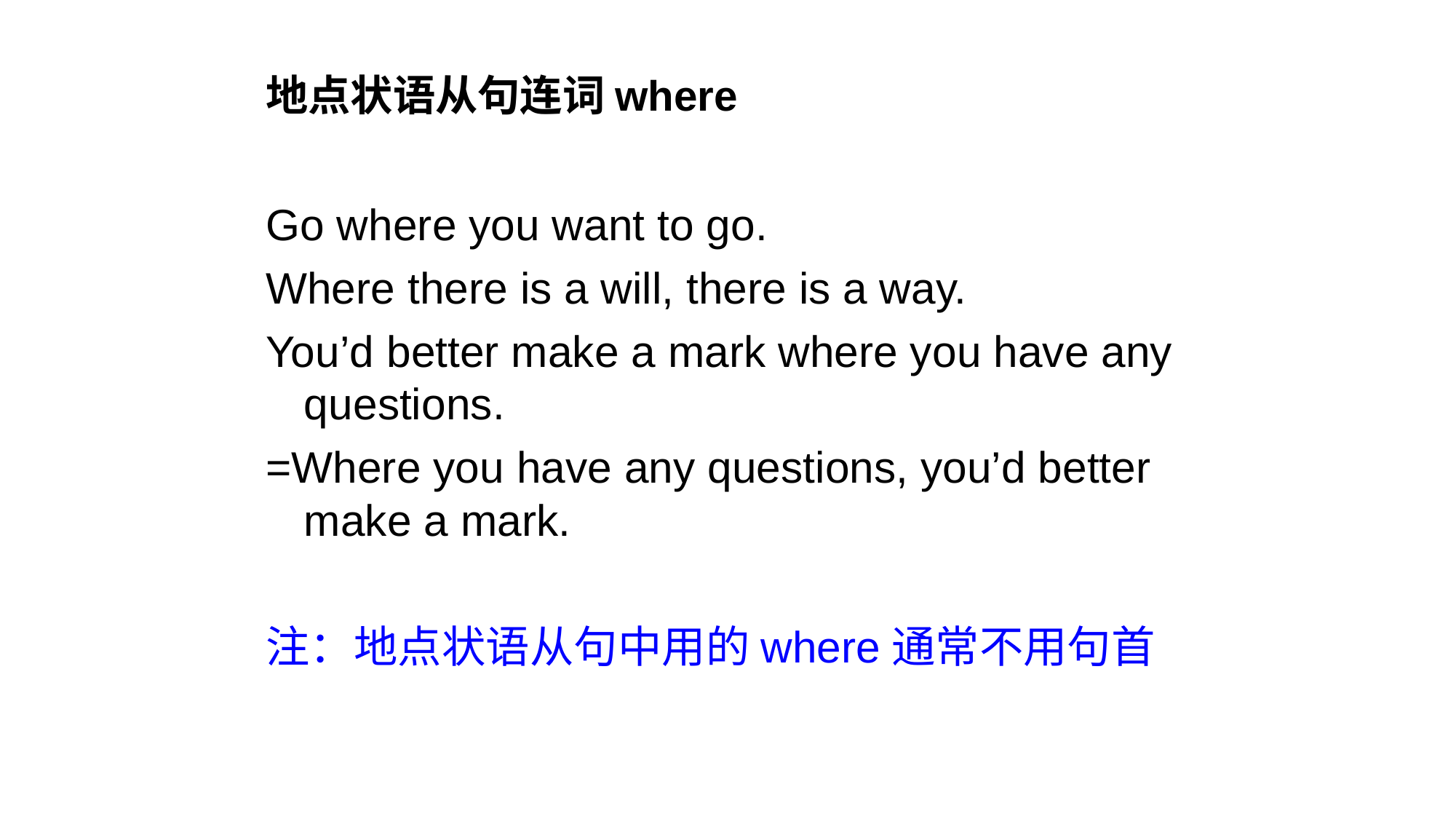

地点状语从句连词where
Go where you want to go.
Where there is a will, there is a way.
You’d better make a mark where you have any questions.
=Where you have any questions, you’d better make a mark.

注：地点状语从句中用的where通常不用句首